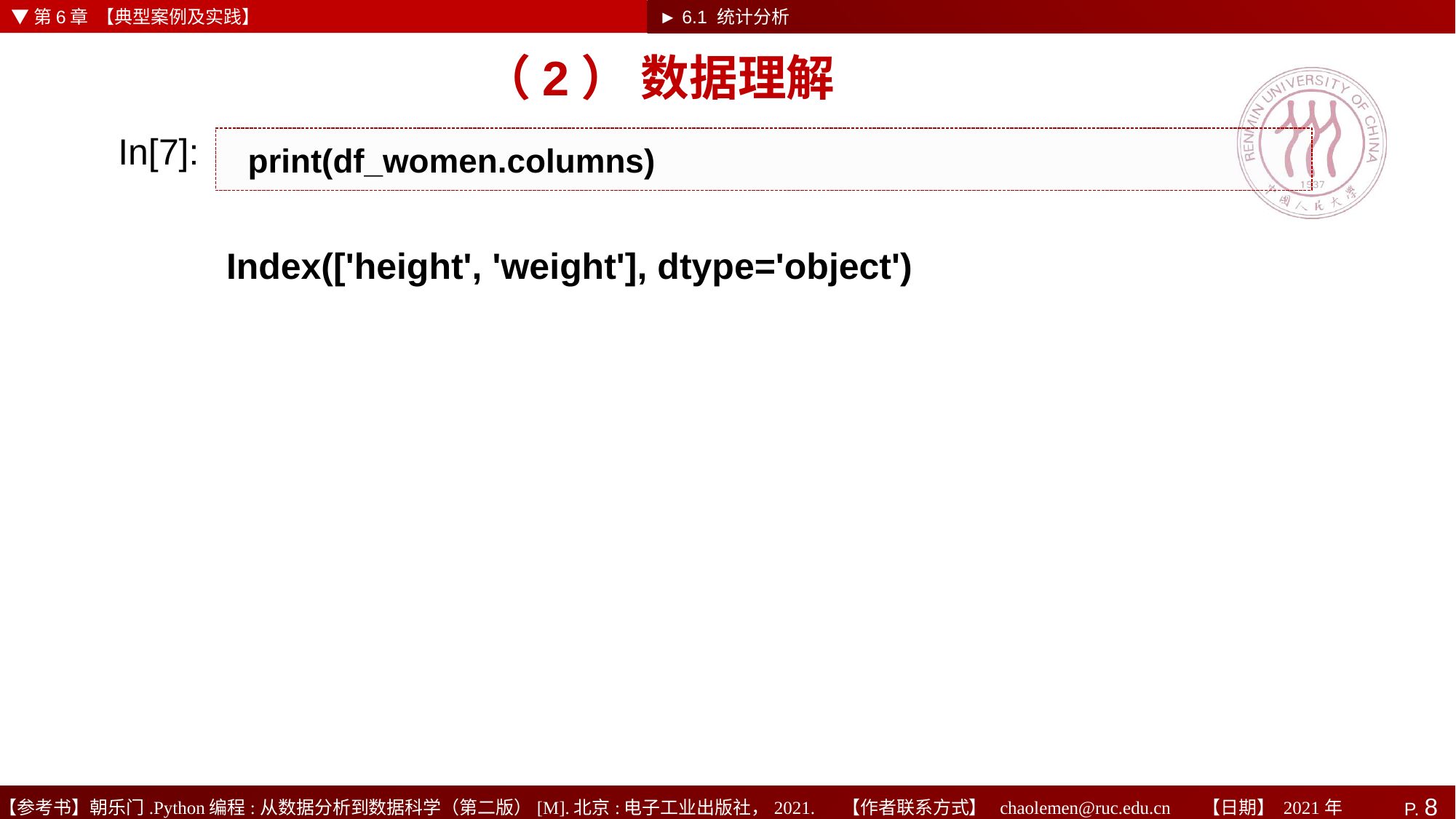

▼第6章  【典型案例及实践】
► 6.1 统计分析
# （2） 数据理解
In[7]:
print(df_women.columns)
Index(['height', 'weight'], dtype='object')